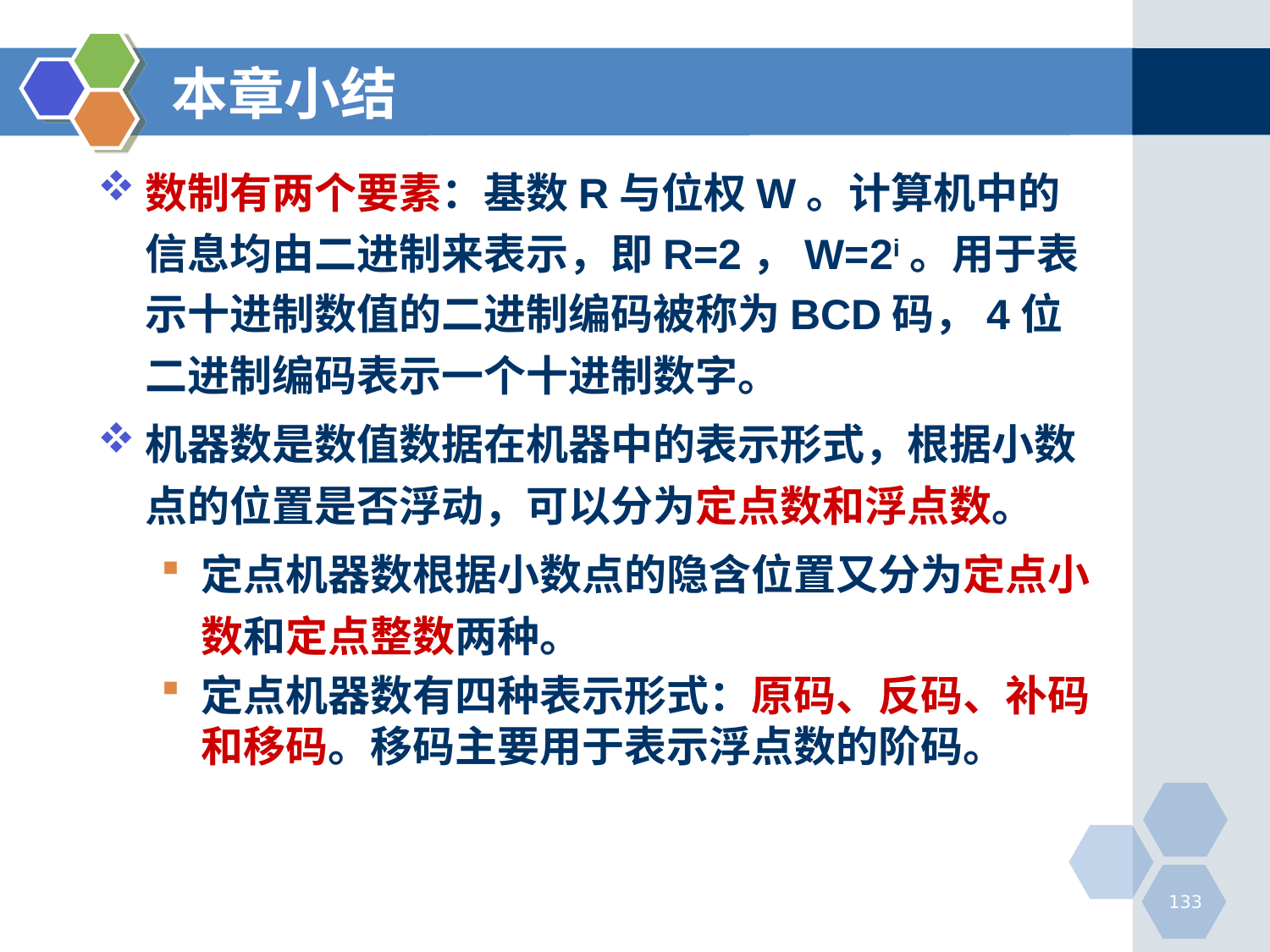

# 本章小结
数制有两个要素：基数R与位权W。计算机中的信息均由二进制来表示，即R=2，W=2i。用于表示十进制数值的二进制编码被称为BCD码，4位二进制编码表示一个十进制数字。
机器数是数值数据在机器中的表示形式，根据小数点的位置是否浮动，可以分为定点数和浮点数。
定点机器数根据小数点的隐含位置又分为定点小数和定点整数两种。
定点机器数有四种表示形式：原码、反码、补码和移码。移码主要用于表示浮点数的阶码。
133